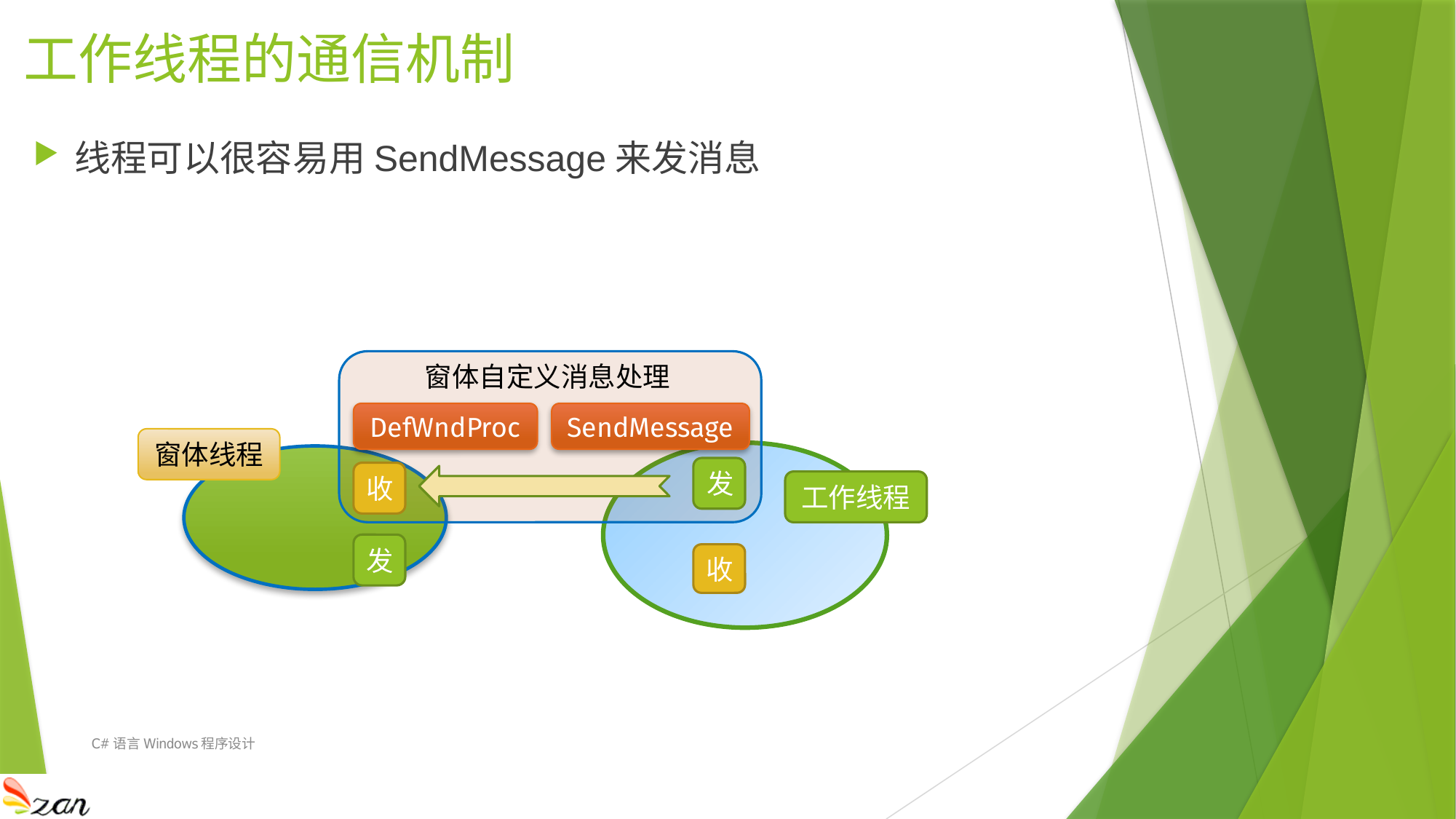

# 工作线程的通信机制
线程可以很容易用SendMessage来发消息

窗体自定义消息处理
DefWndProc
SendMessage
窗体线程

发
收

工作线程
发
收
C#语言Windows程序设计